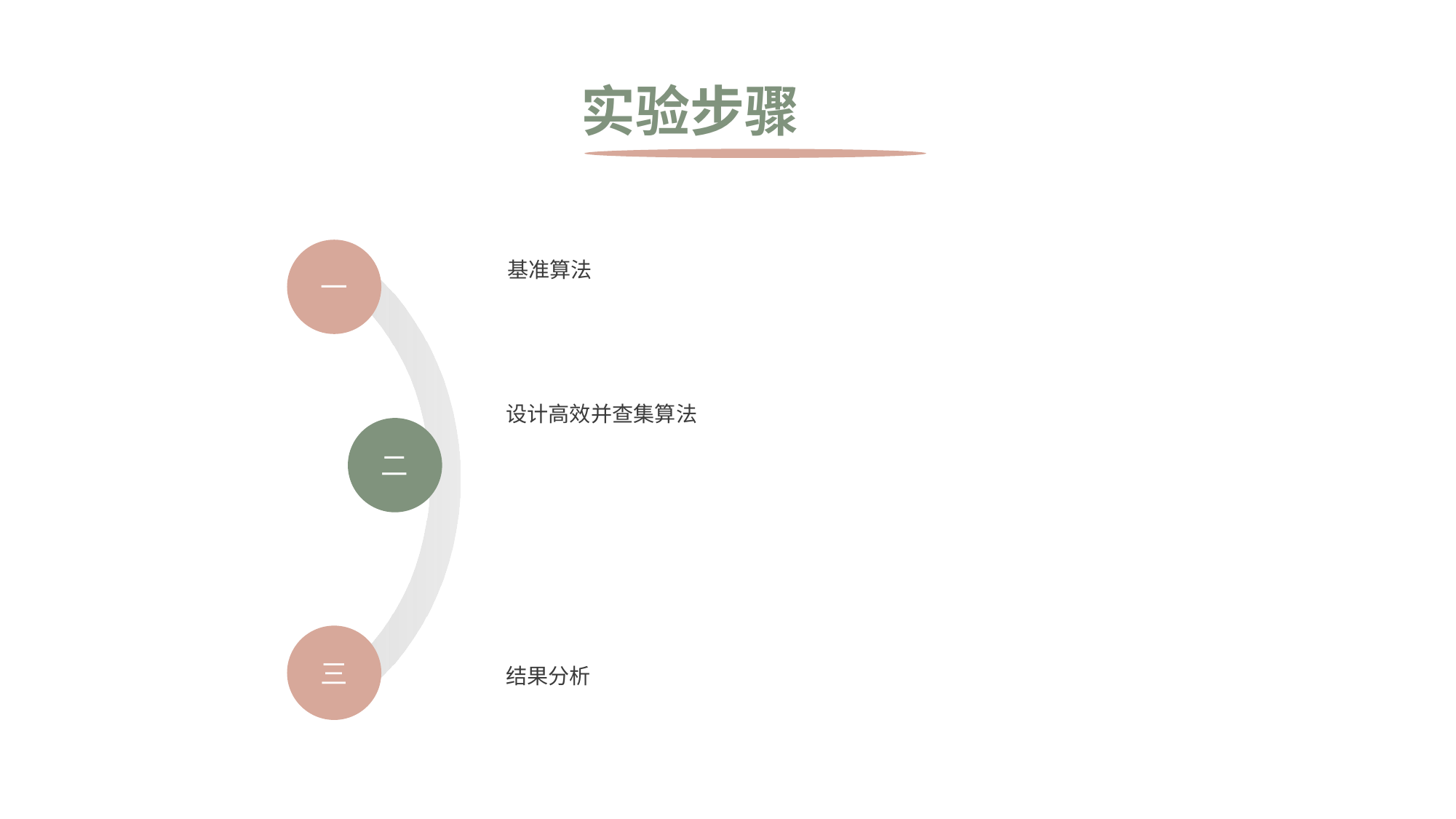

实验步骤

基准算法
一

设计高效并查集算法
二

结果分析
三